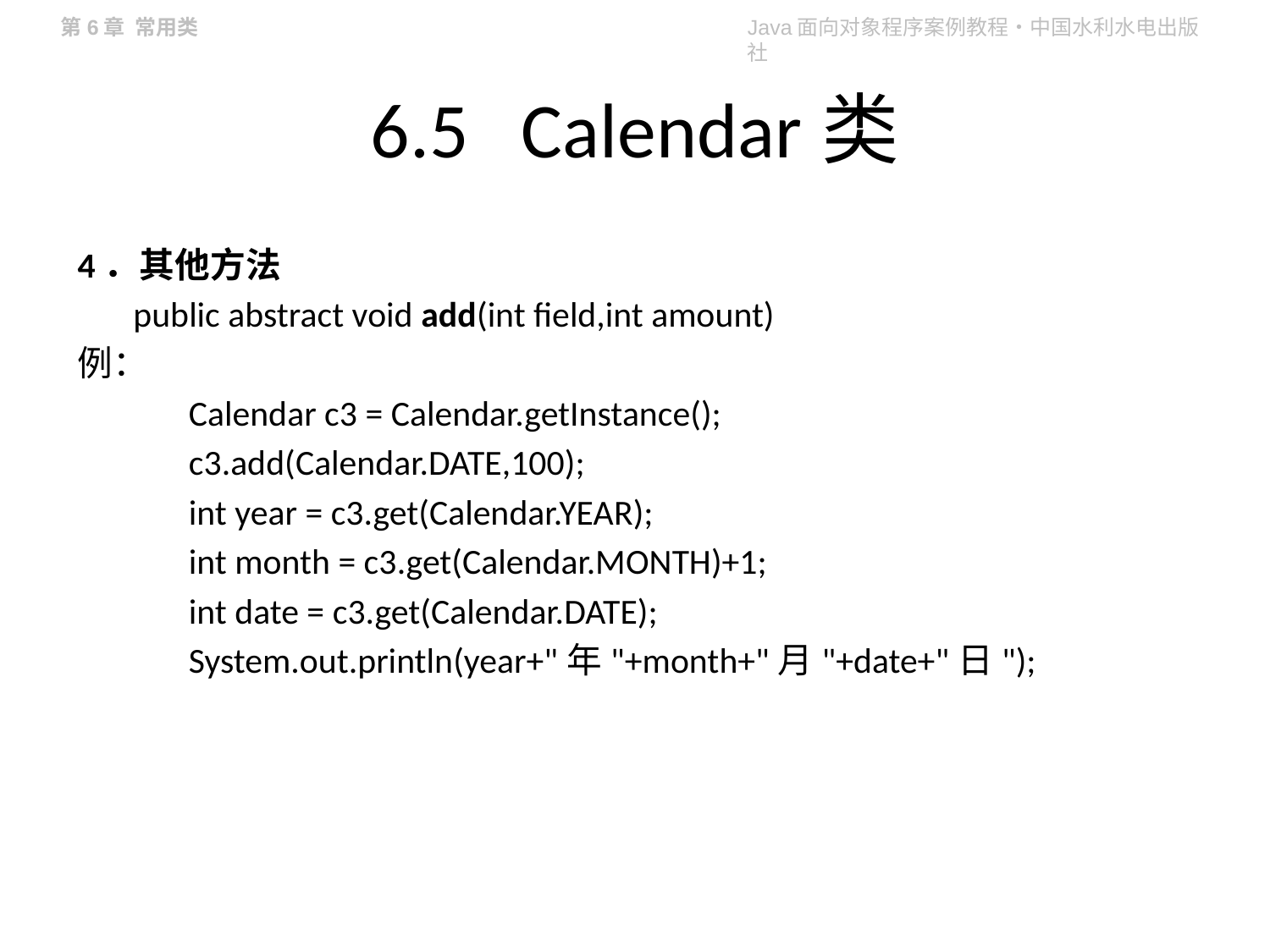

# 6.5   Calendar类
4．其他方法
public abstract void add(int field,int amount)
例：
Calendar c3 = Calendar.getInstance();
c3.add(Calendar.DATE,100);
int year = c3.get(Calendar.YEAR);
int month = c3.get(Calendar.MONTH)+1;
int date = c3.get(Calendar.DATE);
System.out.println(year+"年"+month+"月"+date+"日");